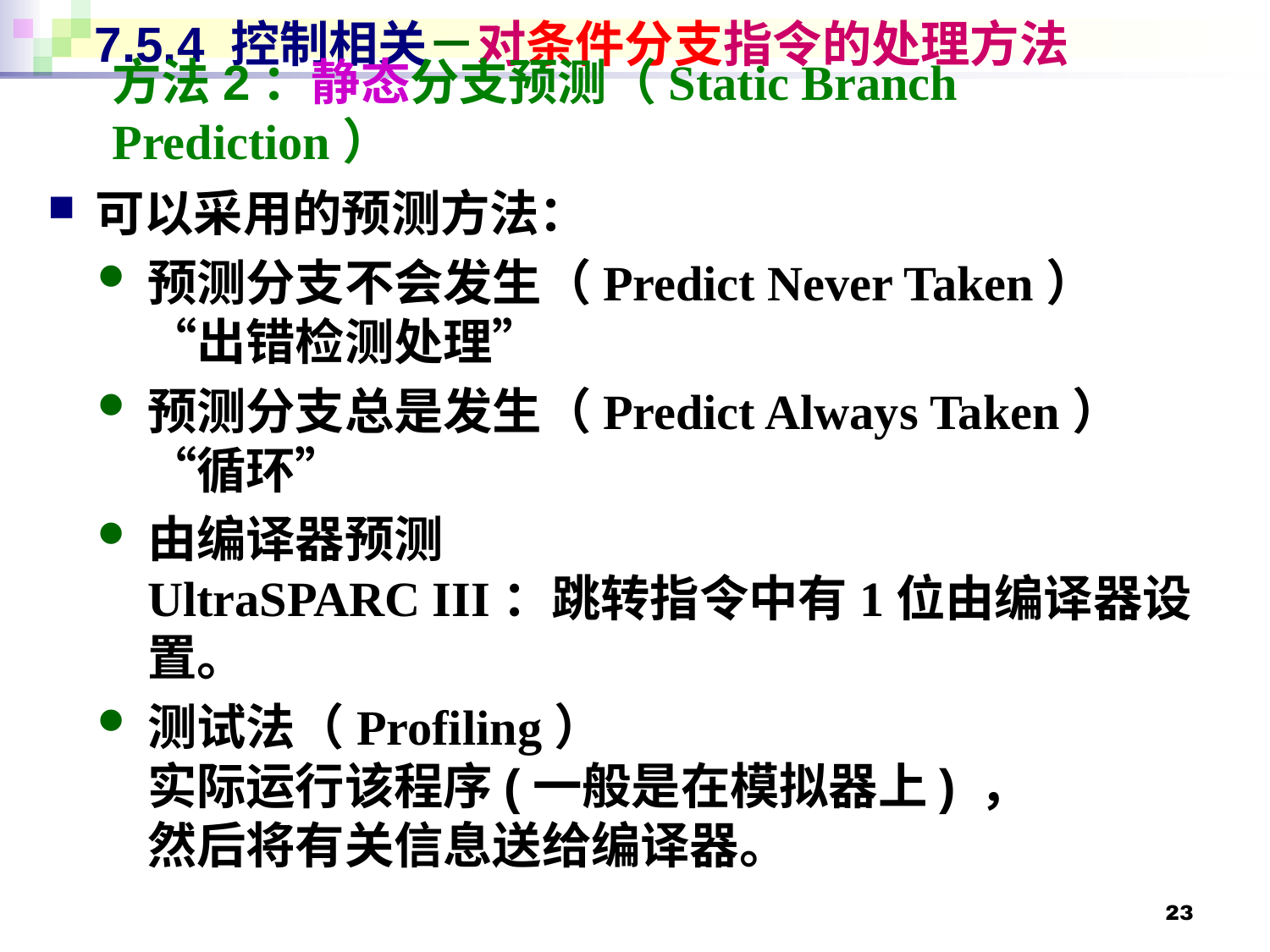

# 7.5.4 控制相关－对条件分支指令的处理方法
方法2：静态分支预测（Static Branch Prediction）
可以采用的预测方法：
预测分支不会发生（Predict Never Taken）
“出错检测处理”
预测分支总是发生（Predict Always Taken）
“循环”
由编译器预测
UltraSPARC III：跳转指令中有1位由编译器设置。
测试法（Profiling）
实际运行该程序(一般是在模拟器上) ，
然后将有关信息送给编译器。
23